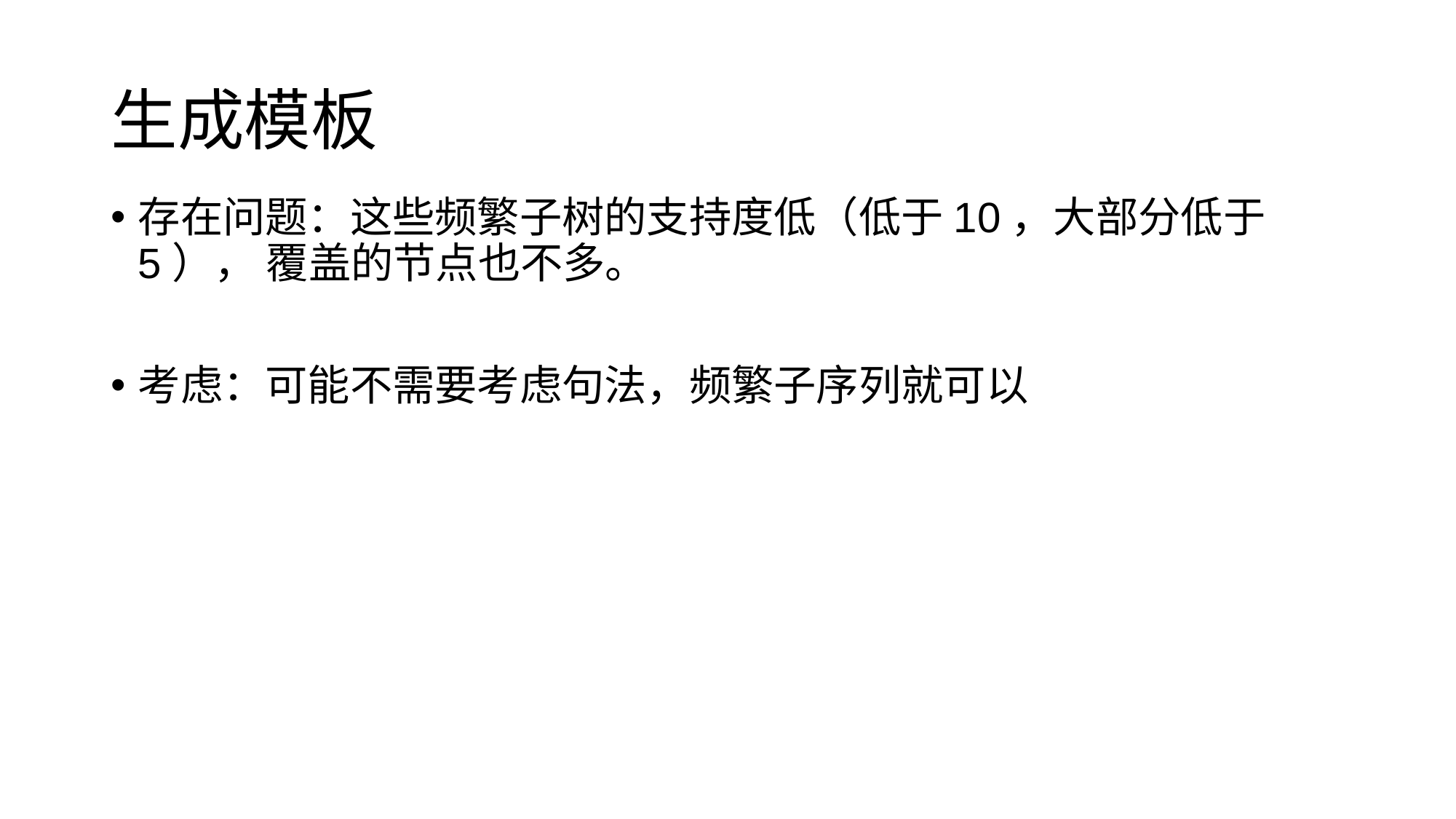

# 生成模板
存在问题：这些频繁子树的支持度低（低于10，大部分低于5）， 覆盖的节点也不多。

考虑：可能不需要考虑句法，频繁子序列就可以